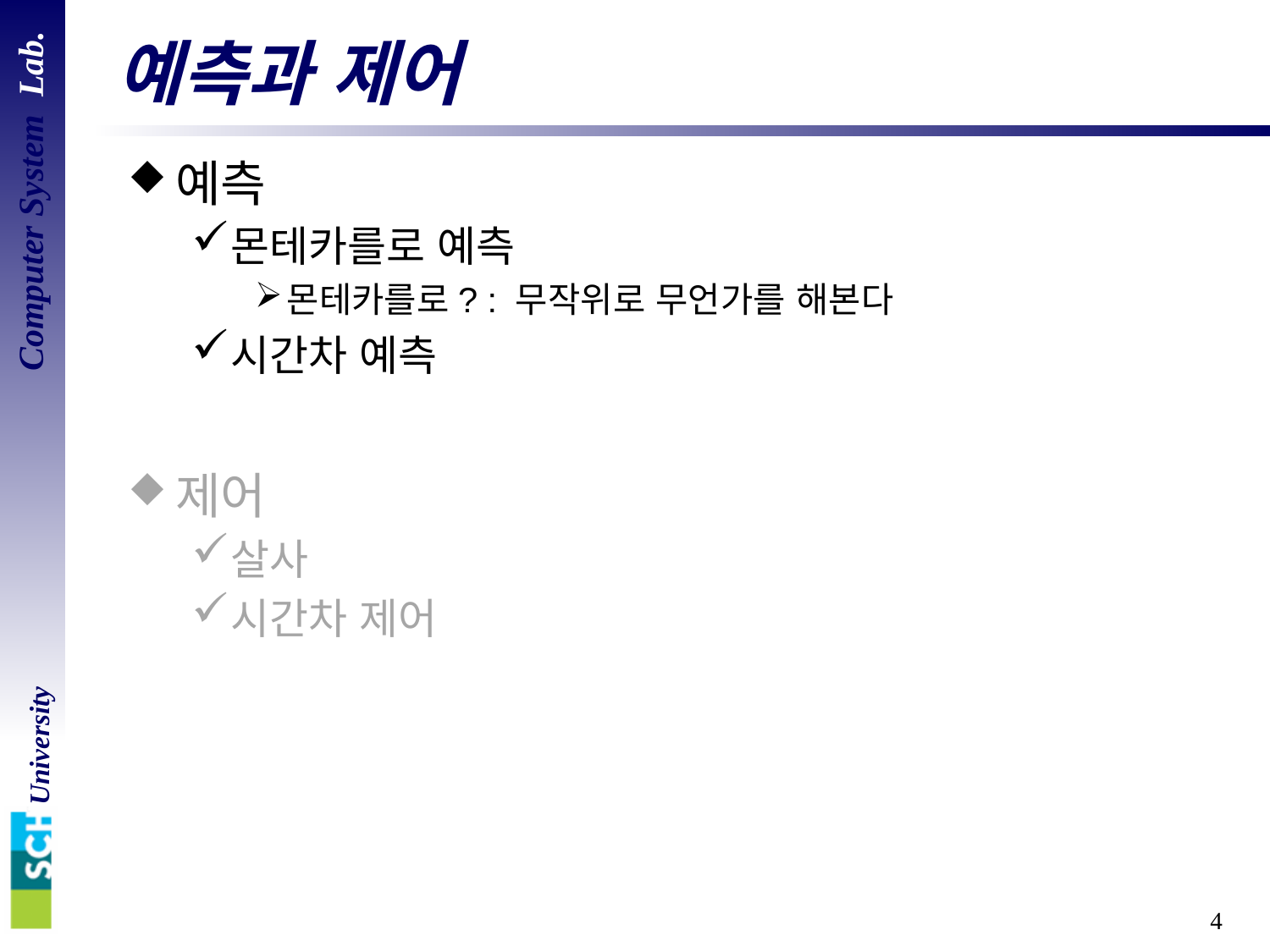

# 예측과 제어
예측
몬테카를로 예측
몬테카를로? : 무작위로 무언가를 해본다
시간차 예측

제어
살사
시간차 제어